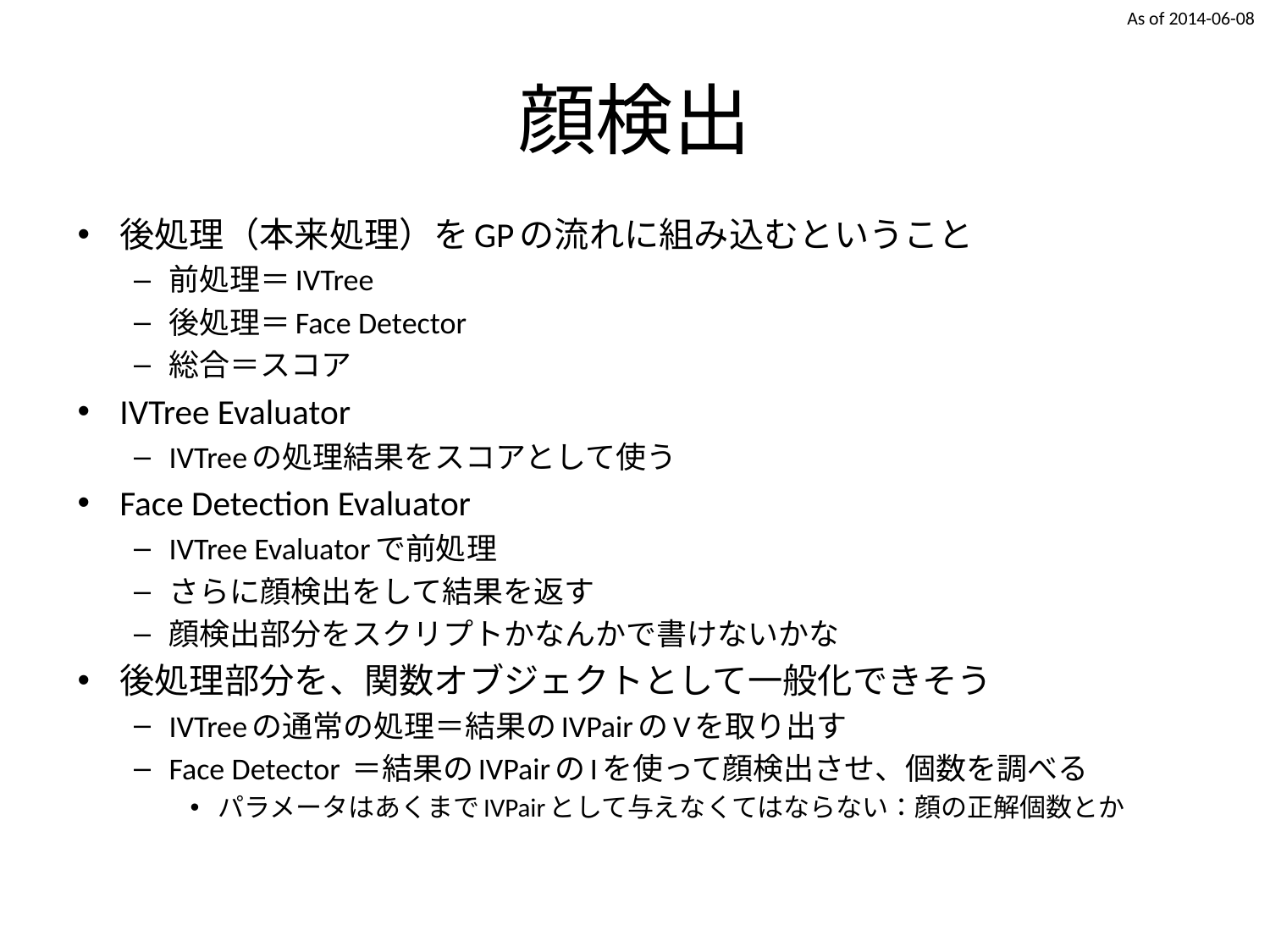

As of 2014-06-08
# 顔検出
後処理（本来処理）をGPの流れに組み込むということ
前処理＝IVTree
後処理＝Face Detector
総合＝スコア
IVTree Evaluator
IVTreeの処理結果をスコアとして使う
Face Detection Evaluator
IVTree Evaluatorで前処理
さらに顔検出をして結果を返す
顔検出部分をスクリプトかなんかで書けないかな
後処理部分を、関数オブジェクトとして一般化できそう
IVTreeの通常の処理＝結果のIVPairのVを取り出す
Face Detector ＝結果のIVPairのIを使って顔検出させ、個数を調べる
パラメータはあくまでIVPairとして与えなくてはならない：顔の正解個数とか